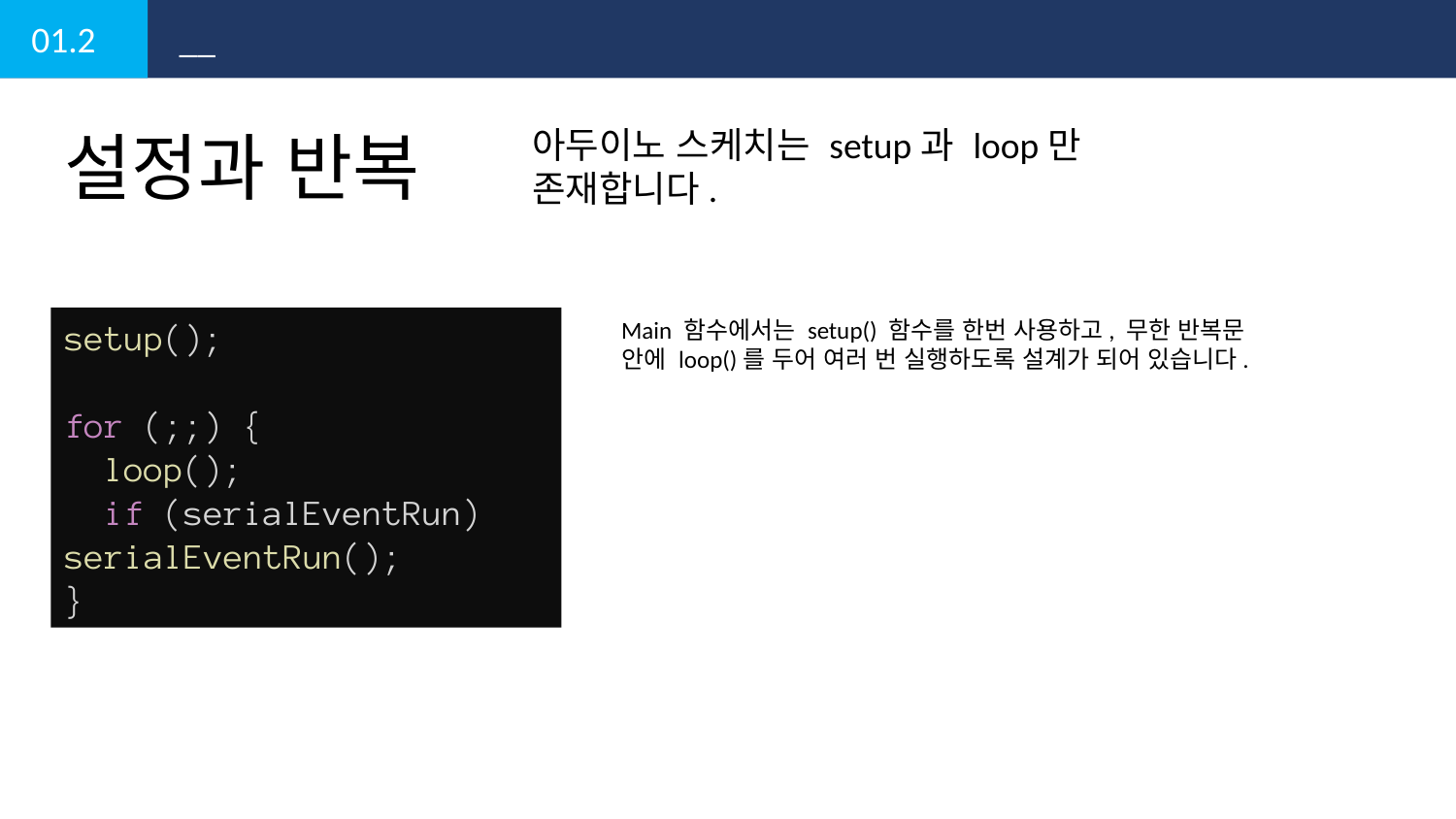

01.2
__
설정과 반복
아두이노 스케치는 setup과 loop만 존재합니다.
setup();

for (;;) {
  loop();
  if (serialEventRun) serialEventRun();
}
Main 함수에서는 setup() 함수를 한번 사용하고, 무한 반복문 안에 loop()를 두어 여러 번 실행하도록 설계가 되어 있습니다.